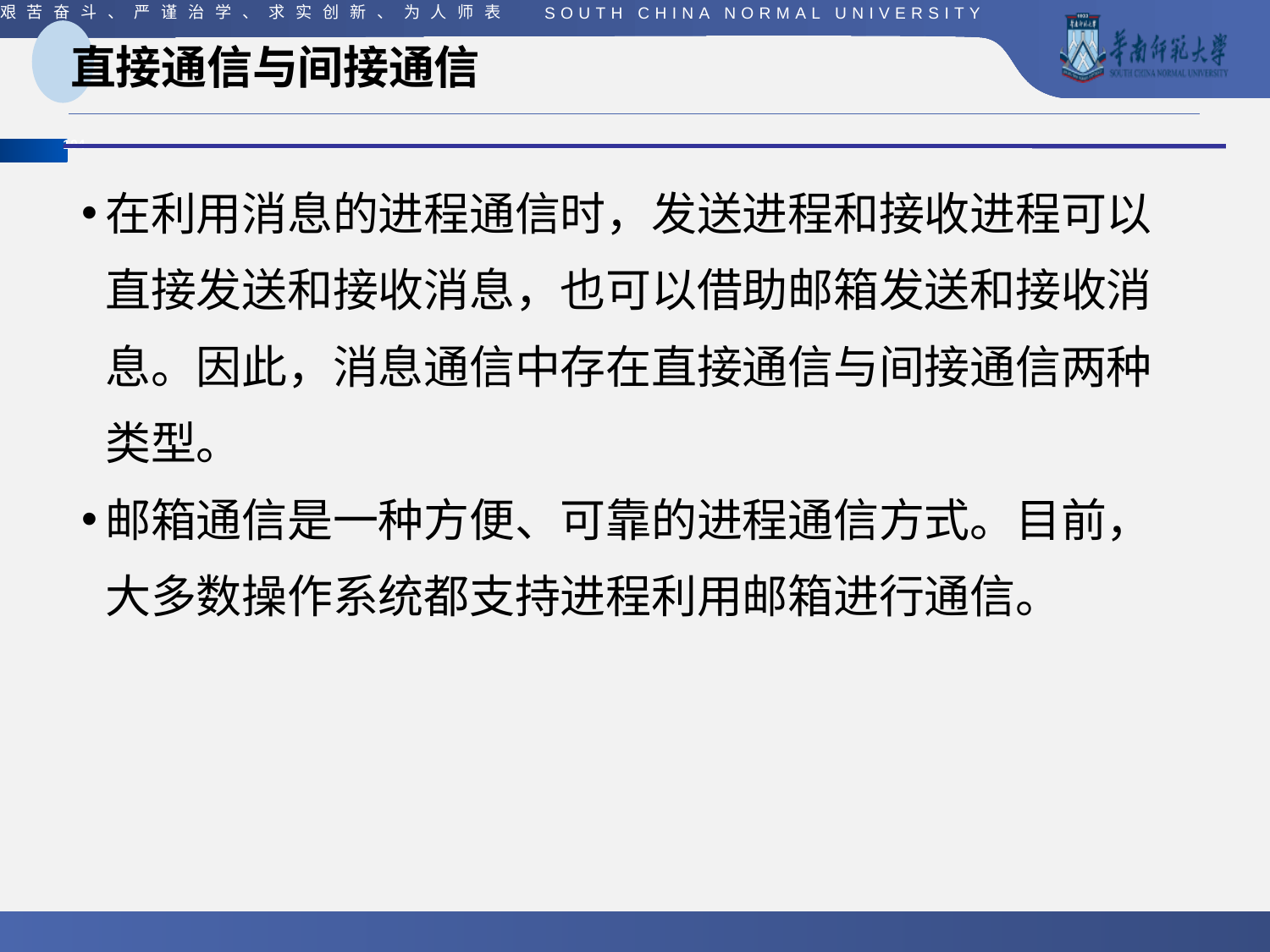

# 直接通信与间接通信
在利用消息的进程通信时，发送进程和接收进程可以直接发送和接收消息，也可以借助邮箱发送和接收消息。因此，消息通信中存在直接通信与间接通信两种类型。
邮箱通信是一种方便、可靠的进程通信方式。目前，大多数操作系统都支持进程利用邮箱进行通信。

104